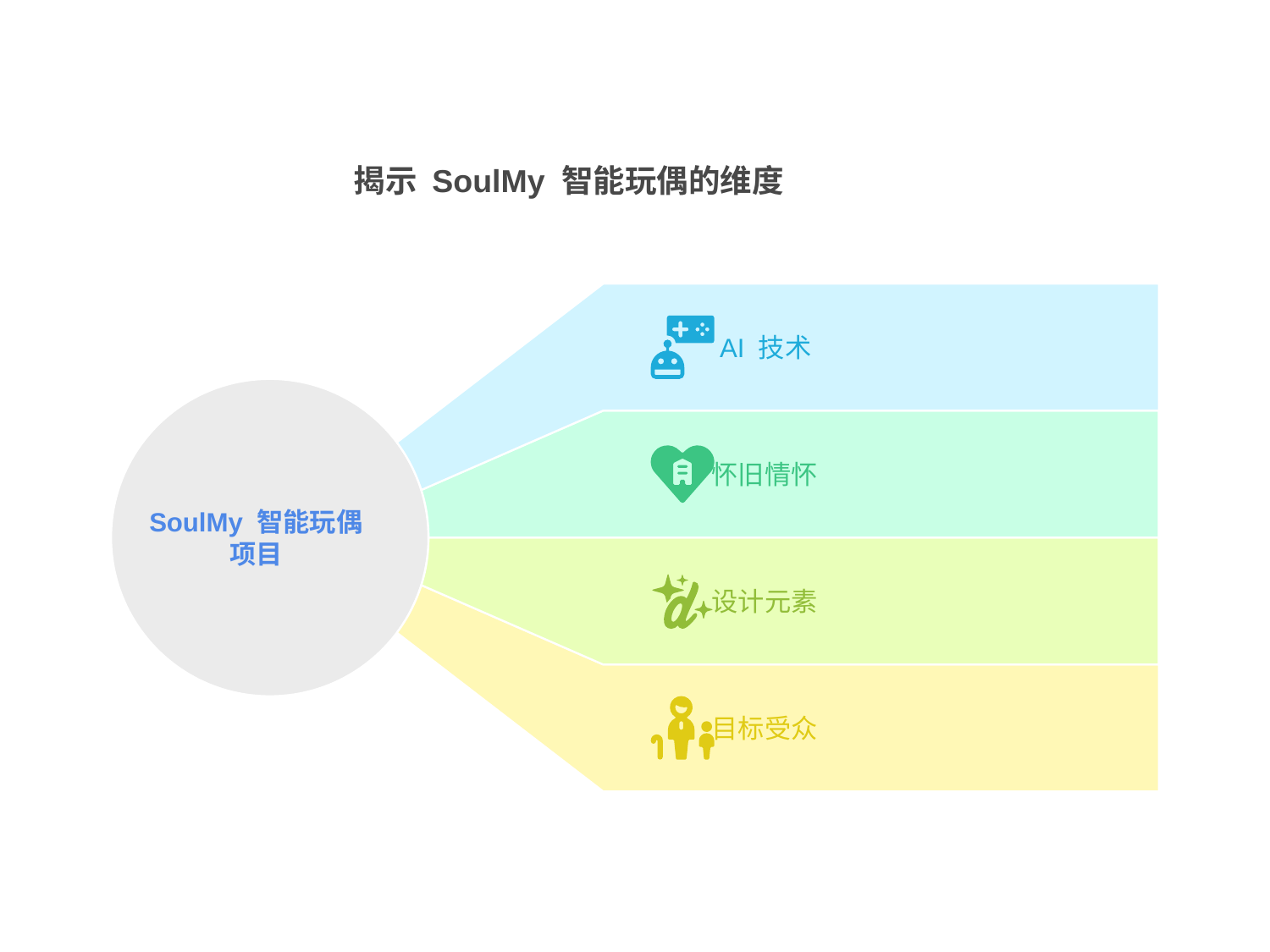

揭示 SoulMy 智能玩偶的维度

AI 技术

怀旧情怀
SoulMy 智能玩偶
项目

设计元素

目标受众